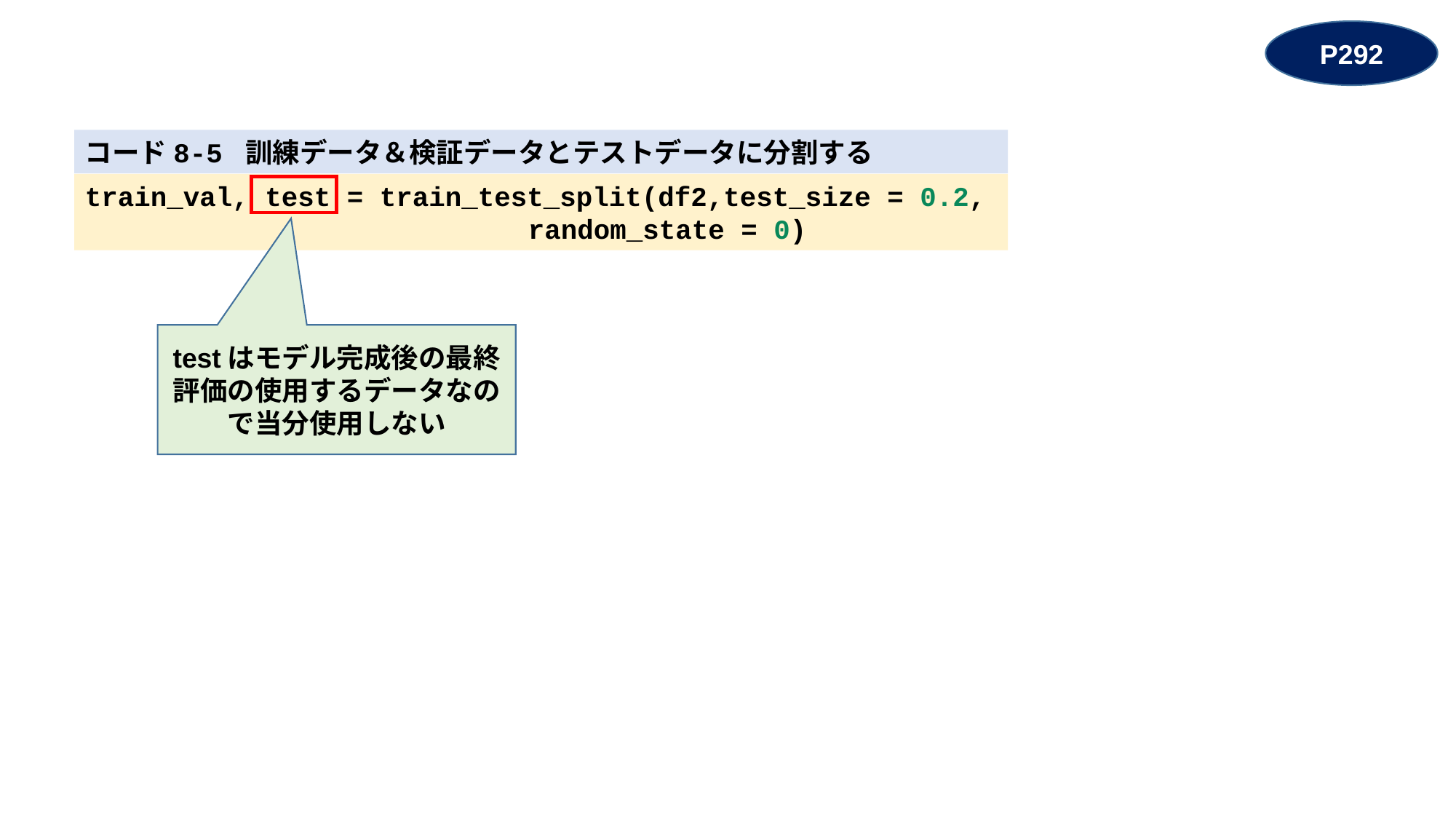

P292
コード8-5 訓練データ＆検証データとテストデータに分割する
train_val, test = train_test_split(df2,test_size = 0.2,
　　　　　　　　　　　　　　　　random_state = 0)

testはモデル完成後の最終評価の使用するデータなので当分使用しない